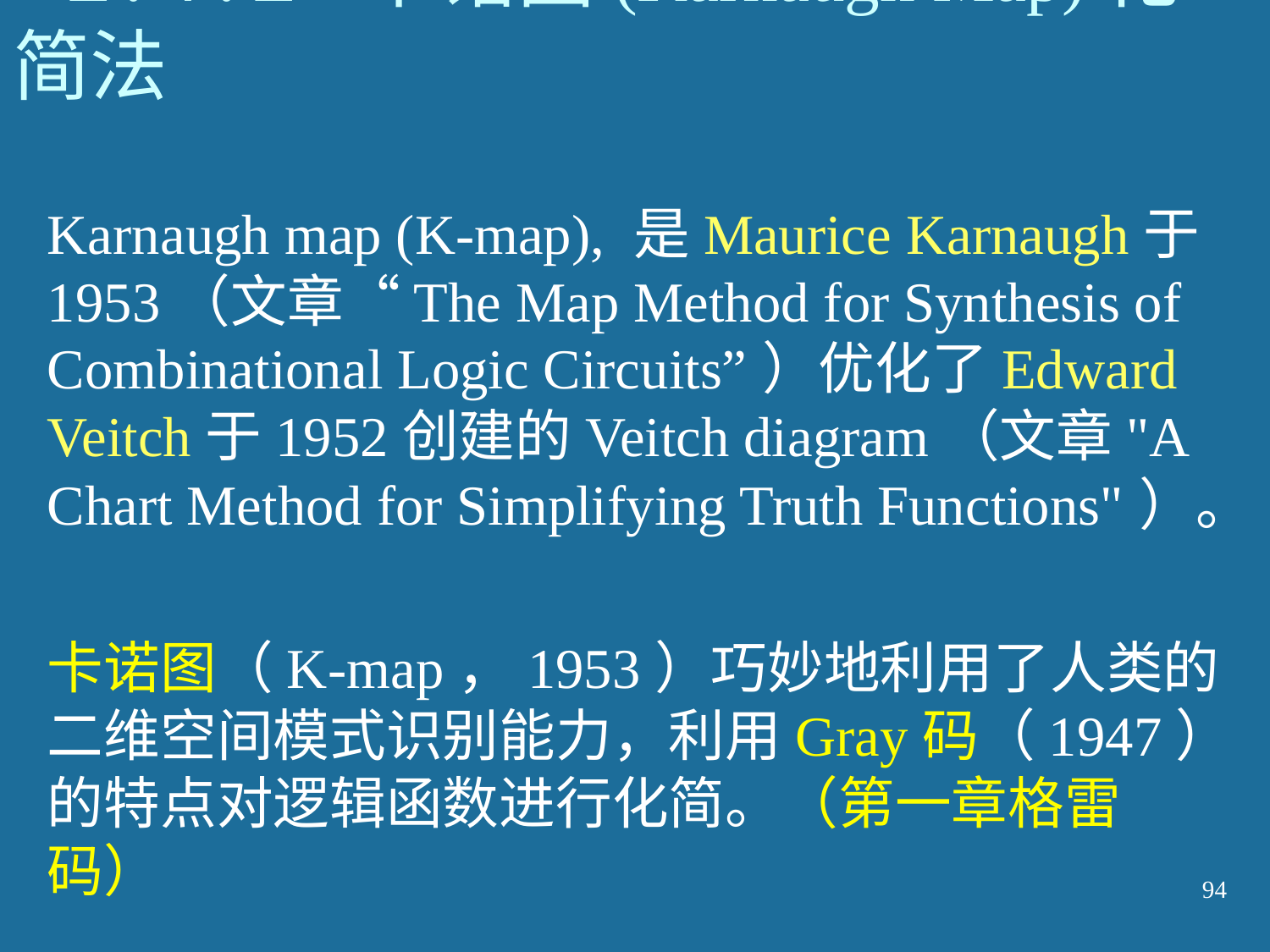

# 2.4.2 卡诺图(Karnaugh Map)化简法
Karnaugh map (K-map), 是Maurice Karnaugh于1953（文章“The Map Method for Synthesis of Combinational Logic Circuits”）优化了Edward Veitch于1952创建的Veitch diagram（文章"A Chart Method for Simplifying Truth Functions"）。
卡诺图（K-map，1953）巧妙地利用了人类的二维空间模式识别能力，利用Gray码（1947）的特点对逻辑函数进行化简。（第一章格雷码）
94